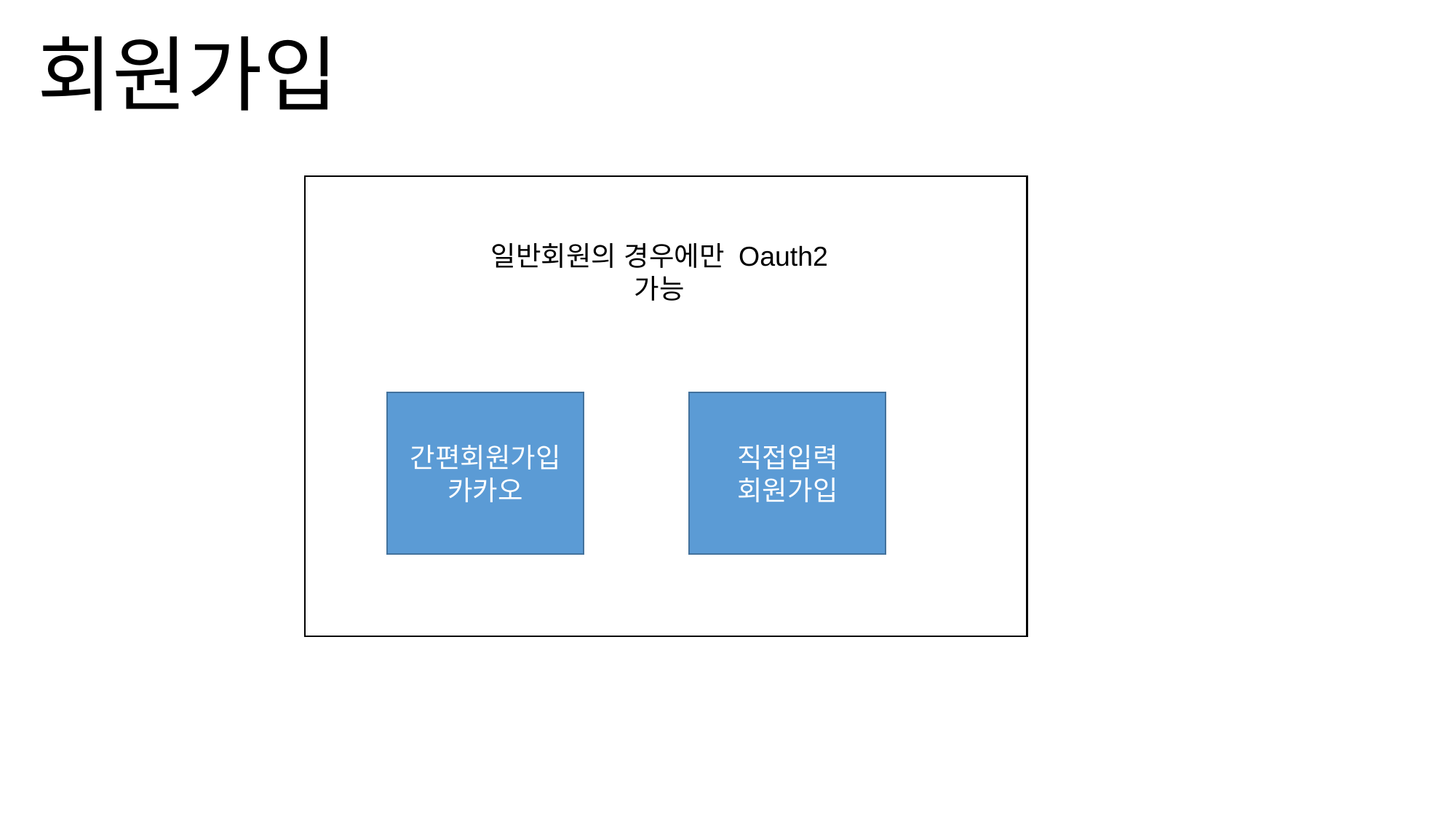

회원가입

일반회원의 경우에만 Oauth2 가능
간편회원가입 카카오
직접입력 회원가입